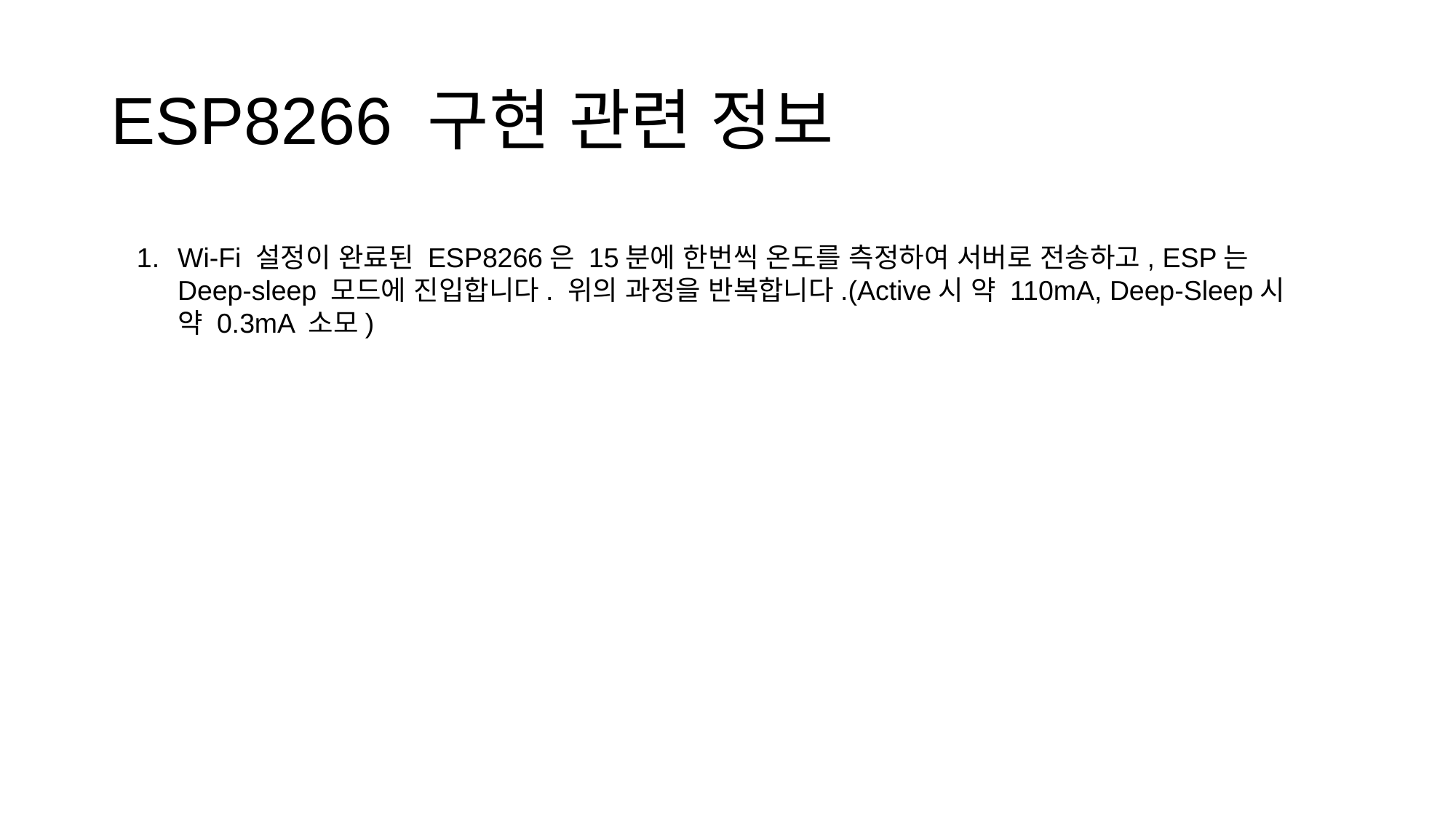

# ESP8266 구현 관련 정보

Wi-Fi 설정이 완료된 ESP8266은 15분에 한번씩 온도를 측정하여 서버로 전송하고, ESP는 Deep-sleep 모드에 진입합니다. 위의 과정을 반복합니다.(Active시 약 110mA, Deep-Sleep시 약 0.3mA 소모)